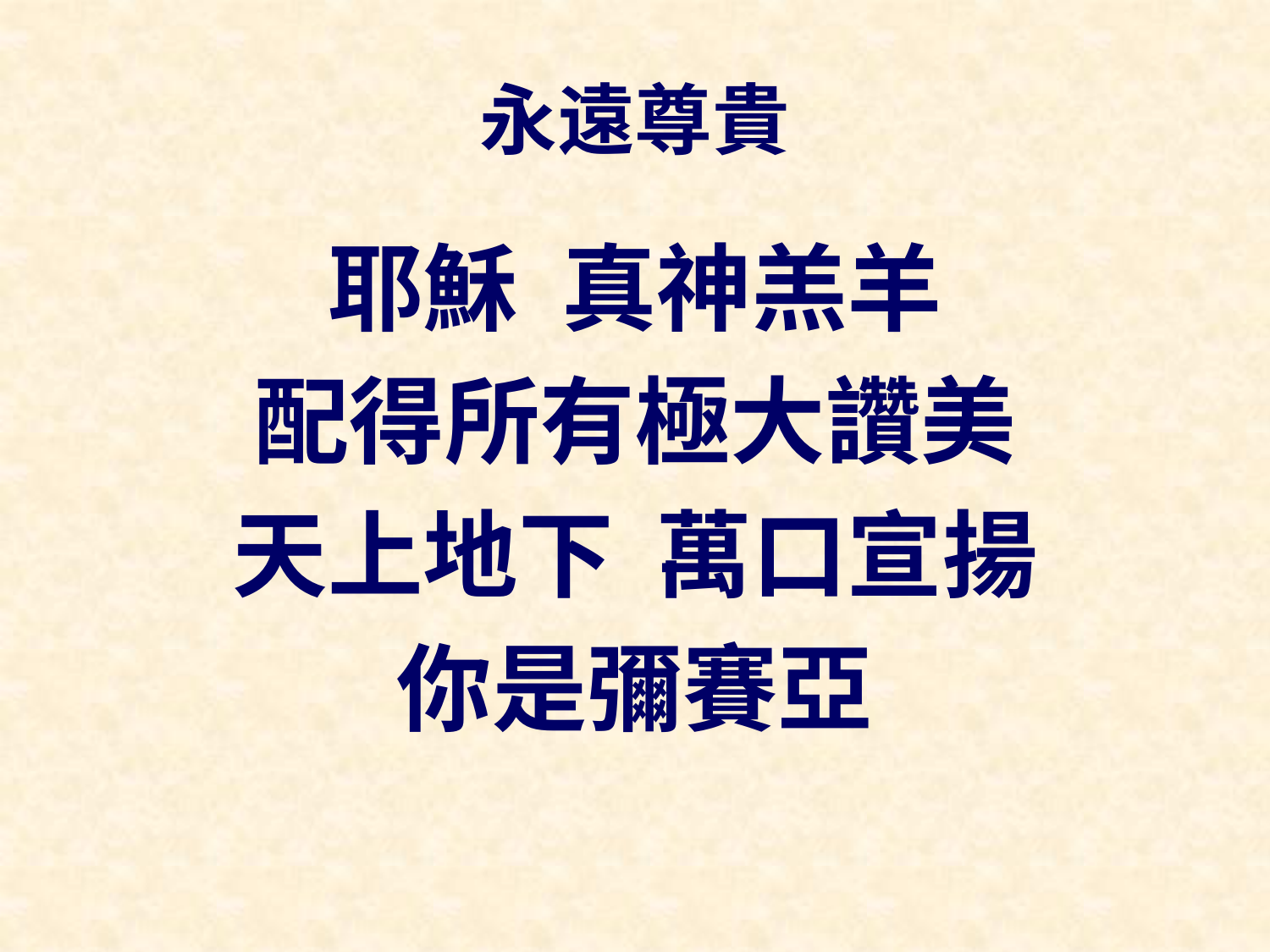

# 永遠尊貴
耶穌  真神羔羊
配得所有極大讚美
天上地下  萬口宣揚
你是彌賽亞